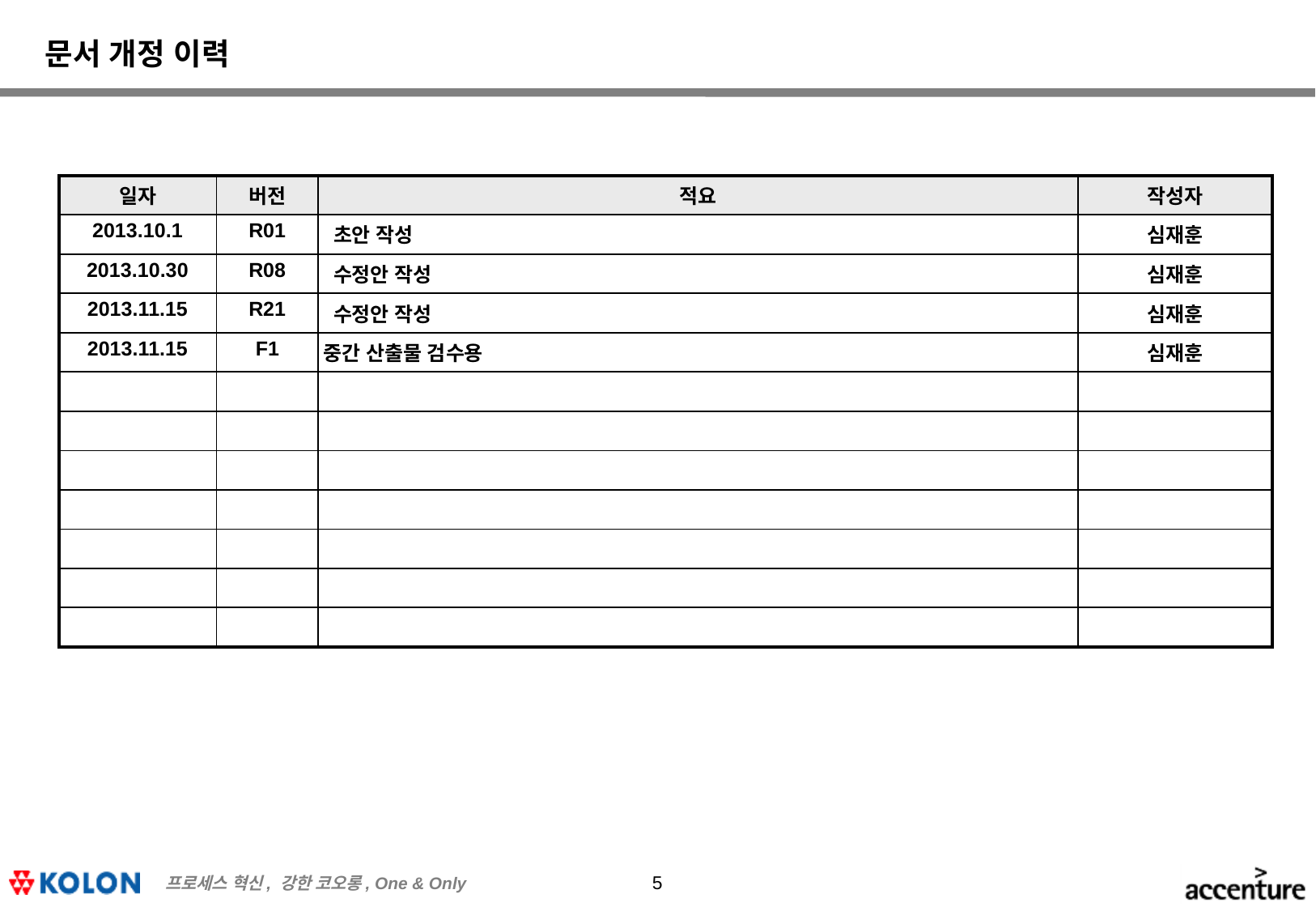

# 문서 개정 이력
| 일자 | 버전 | 적요 | 작성자 |
| --- | --- | --- | --- |
| 2013.10.1 | R01 | 초안 작성 | 심재훈 |
| 2013.10.30 | R08 | 수정안 작성 | 심재훈 |
| 2013.11.15 | R21 | 수정안 작성 | 심재훈 |
| 2013.11.15 | F1 | 중간 산출물 검수용 | 심재훈 |
|  |  |  |  |
|  |  |  |  |
|  |  |  |  |
|  |  |  |  |
|  |  |  |  |
|  |  |  |  |
|  |  |  |  |